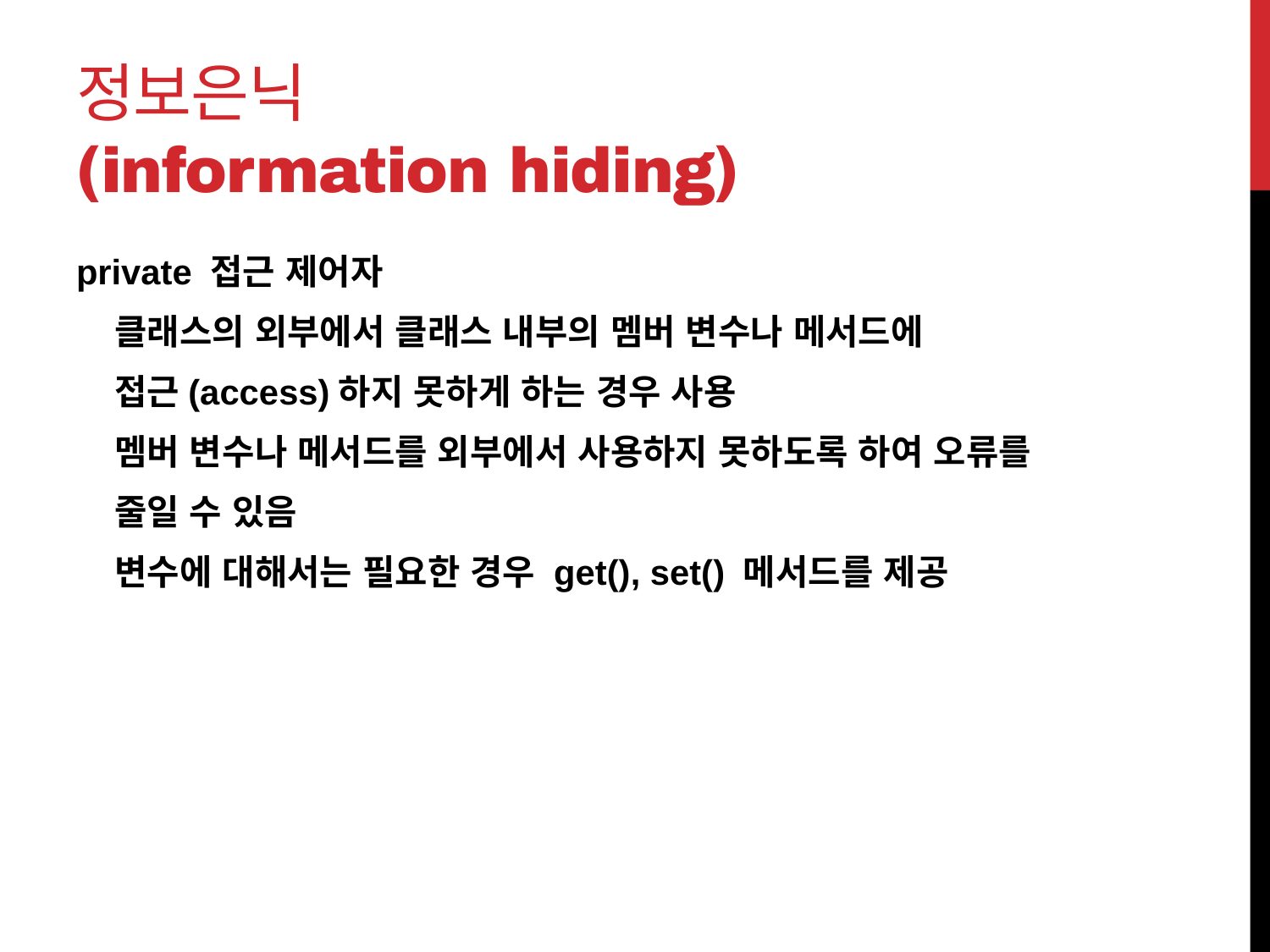

# 정보은닉 (information hiding)
private 접근 제어자
   클래스의 외부에서 클래스 내부의 멤버 변수나 메서드에
   접근(access)하지 못하게 하는 경우 사용
   멤버 변수나 메서드를 외부에서 사용하지 못하도록 하여 오류를
   줄일 수 있음
   변수에 대해서는 필요한 경우 get(), set() 메서드를 제공